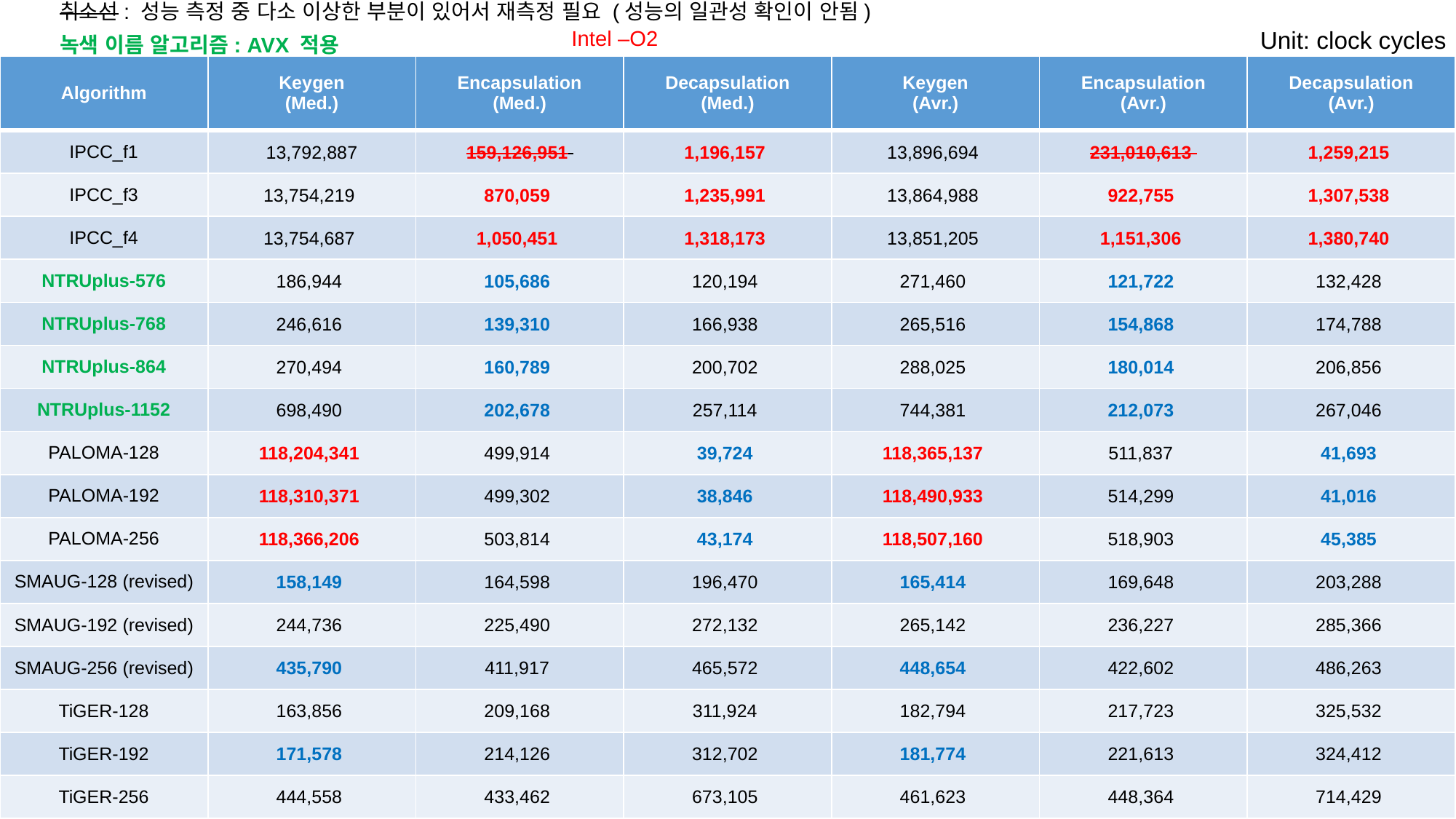

취소선: 성능 측정 중 다소 이상한 부분이 있어서 재측정 필요 (성능의 일관성 확인이 안됨)
녹색 이름 알고리즘: AVX 적용
Intel –O2
Unit: clock cycles
| Algorithm | Keygen (Med.) | Encapsulation (Med.) | Decapsulation (Med.) | Keygen (Avr.) | Encapsulation (Avr.) | Decapsulation (Avr.) |
| --- | --- | --- | --- | --- | --- | --- |
| IPCC\_f1 | 13,792,887 | 159,126,951 | 1,196,157 | 13,896,694 | 231,010,613 | 1,259,215 |
| IPCC\_f3 | 13,754,219 | 870,059 | 1,235,991 | 13,864,988 | 922,755 | 1,307,538 |
| IPCC\_f4 | 13,754,687 | 1,050,451 | 1,318,173 | 13,851,205 | 1,151,306 | 1,380,740 |
| NTRUplus-576 | 186,944 | 105,686 | 120,194 | 271,460 | 121,722 | 132,428 |
| NTRUplus-768 | 246,616 | 139,310 | 166,938 | 265,516 | 154,868 | 174,788 |
| NTRUplus-864 | 270,494 | 160,789 | 200,702 | 288,025 | 180,014 | 206,856 |
| NTRUplus-1152 | 698,490 | 202,678 | 257,114 | 744,381 | 212,073 | 267,046 |
| PALOMA-128 | 118,204,341 | 499,914 | 39,724 | 118,365,137 | 511,837 | 41,693 |
| PALOMA-192 | 118,310,371 | 499,302 | 38,846 | 118,490,933 | 514,299 | 41,016 |
| PALOMA-256 | 118,366,206 | 503,814 | 43,174 | 118,507,160 | 518,903 | 45,385 |
| SMAUG-128 (revised) | 158,149 | 164,598 | 196,470 | 165,414 | 169,648 | 203,288 |
| SMAUG-192 (revised) | 244,736 | 225,490 | 272,132 | 265,142 | 236,227 | 285,366 |
| SMAUG-256 (revised) | 435,790 | 411,917 | 465,572 | 448,654 | 422,602 | 486,263 |
| TiGER-128 | 163,856 | 209,168 | 311,924 | 182,794 | 217,723 | 325,532 |
| TiGER-192 | 171,578 | 214,126 | 312,702 | 181,774 | 221,613 | 324,412 |
| TiGER-256 | 444,558 | 433,462 | 673,105 | 461,623 | 448,364 | 714,429 |